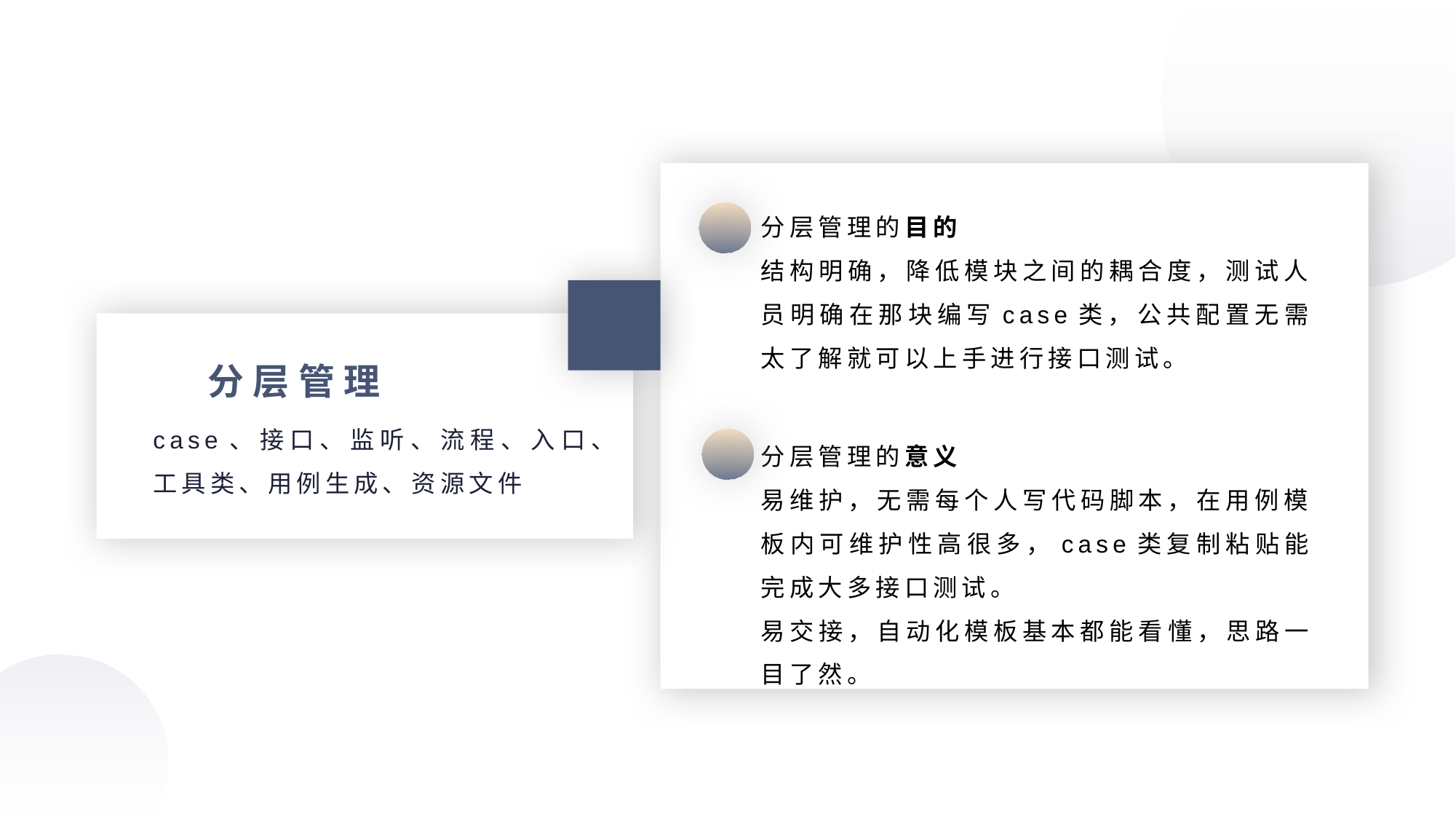

分层管理的目的
结构明确，降低模块之间的耦合度，测试人员明确在那块编写case类，公共配置无需太了解就可以上手进行接口测试。

分层管理
case、接口、监听、流程、入口、工具类、用例生成、资源文件
分层管理的意义
易维护，无需每个人写代码脚本，在用例模板内可维护性高很多，case类复制粘贴能完成大多接口测试。
易交接，自动化模板基本都能看懂，思路一目了然。